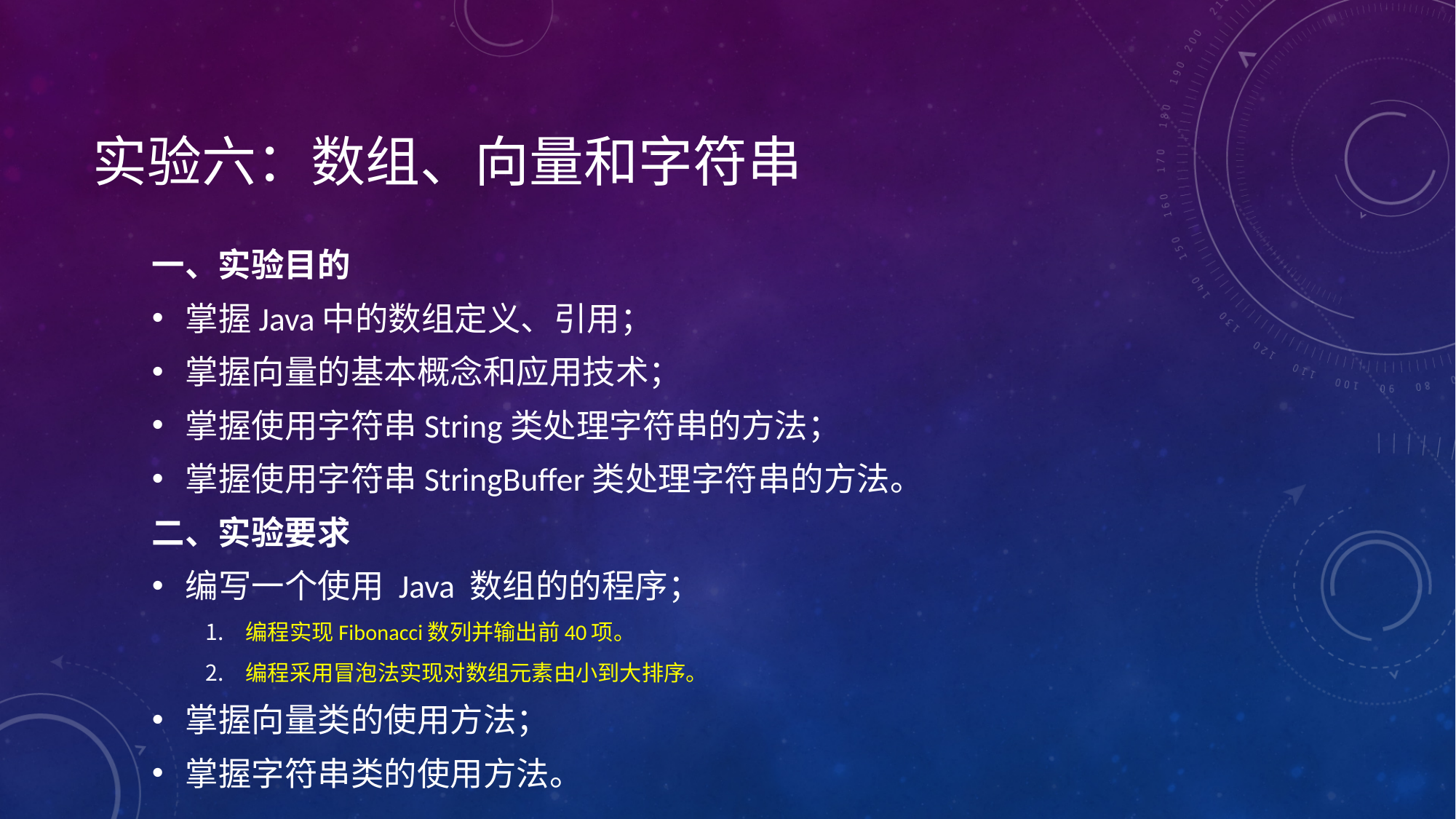

# 实验六：数组、向量和字符串
一、实验目的
掌握Java中的数组定义、引用；
掌握向量的基本概念和应用技术；
掌握使用字符串String类处理字符串的方法；
掌握使用字符串StringBuffer类处理字符串的方法。
二、实验要求
编写一个使用 Java 数组的的程序；
编程实现Fibonacci数列并输出前40项。
编程采用冒泡法实现对数组元素由小到大排序。
掌握向量类的使用方法；
掌握字符串类的使用方法。